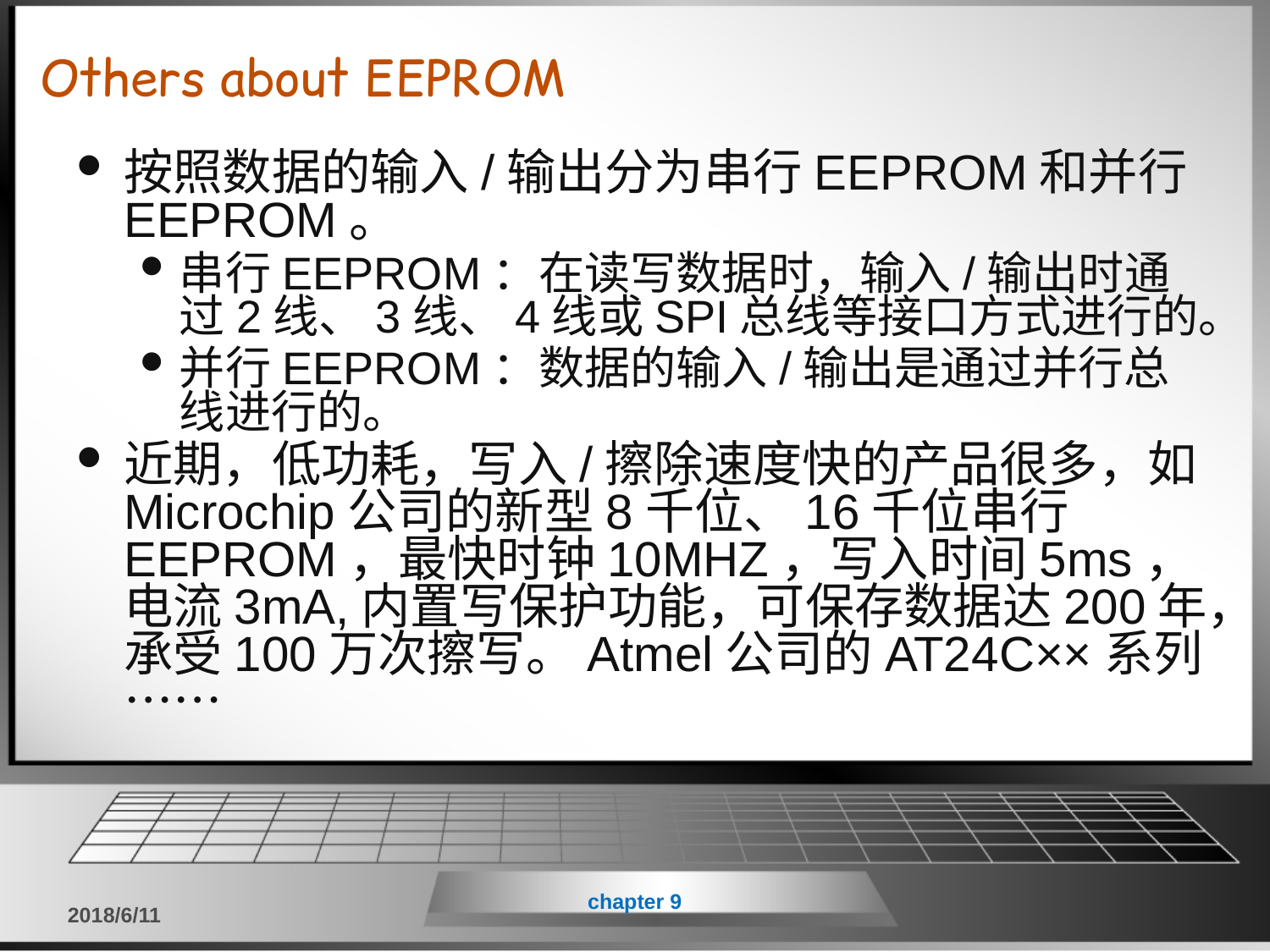

# Others about EEPROM
按照数据的输入/输出分为串行EEPROM和并行EEPROM。
串行EEPROM：在读写数据时，输入/输出时通过2线、3线、4线或SPI总线等接口方式进行的。
并行EEPROM：数据的输入/输出是通过并行总线进行的。
近期，低功耗，写入/擦除速度快的产品很多，如Microchip公司的新型8千位、16千位串行EEPROM，最快时钟10MHZ，写入时间5ms，电流3mA,内置写保护功能，可保存数据达200年，承受100万次擦写。Atmel公司的AT24C××系列……
chapter 9
2018/6/11